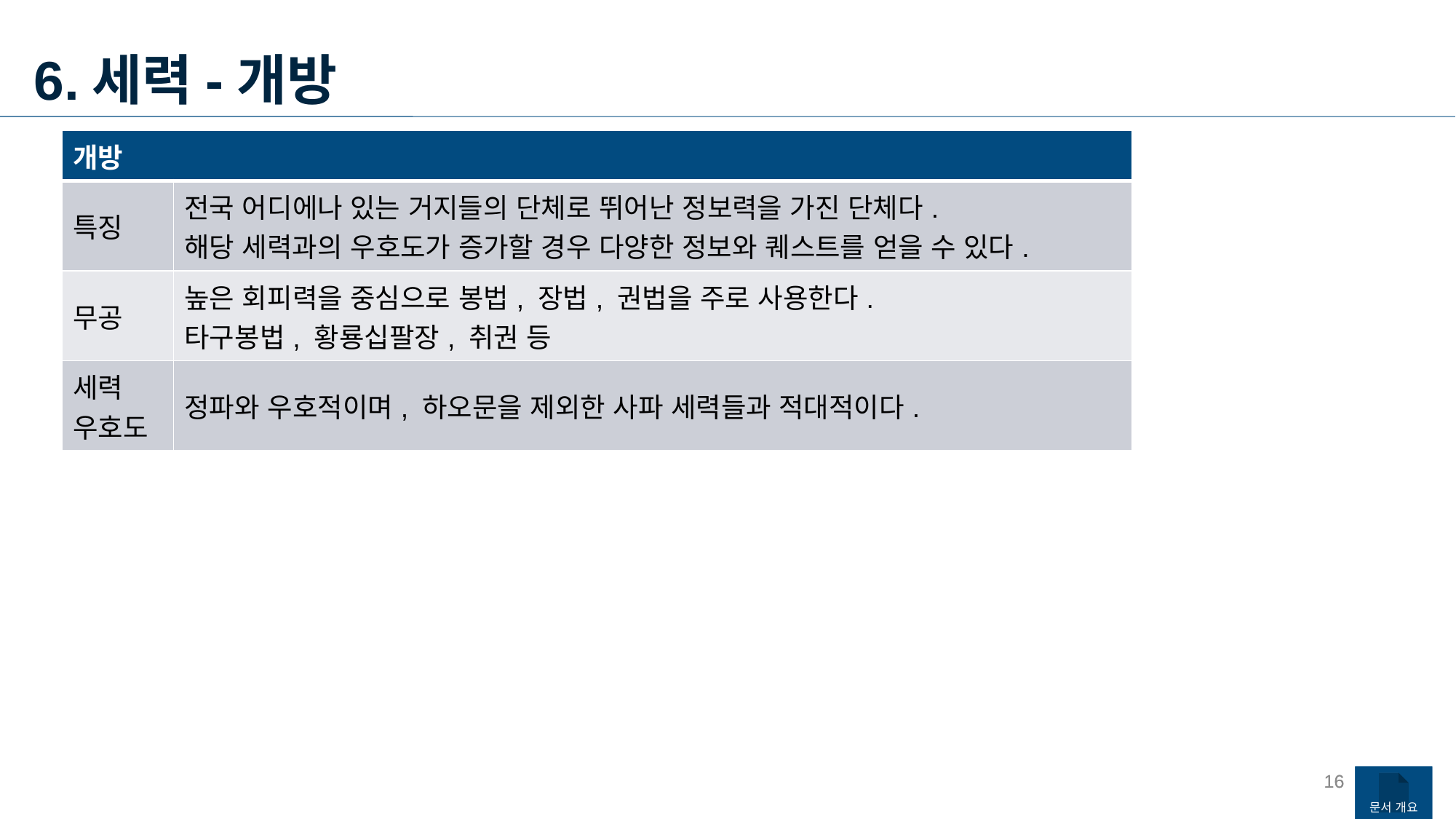

6.세력-개방
| 개방 |  |
| --- | --- |
| 특징 | 전국 어디에나 있는 거지들의 단체로 뛰어난 정보력을 가진 단체다. 해당 세력과의 우호도가 증가할 경우 다양한 정보와 퀘스트를 얻을 수 있다. |
| 무공 | 높은 회피력을 중심으로 봉법, 장법, 권법을 주로 사용한다. 타구봉법, 황룡십팔장, 취권 등 |
| 세력 우호도 | 정파와 우호적이며, 하오문을 제외한 사파 세력들과 적대적이다. |
16
16

문서 개요

문서 개요